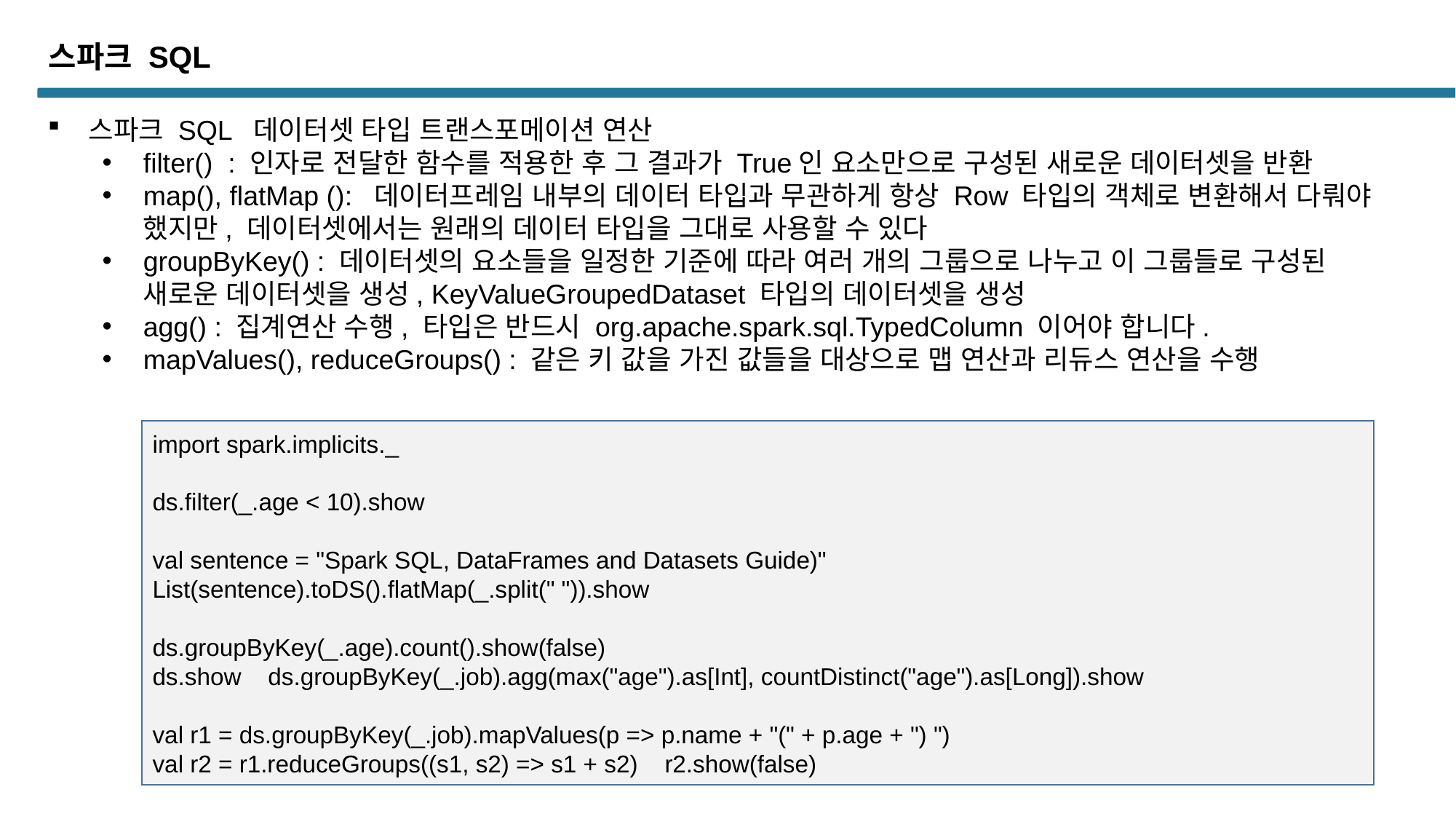

스파크 SQL
스파크 SQL  데이터셋 타입 트랜스포메이션 연산
filter()  : 인자로 전달한 함수를 적용한 후 그 결과가 True인 요소만으로 구성된 새로운 데이터셋을 반환
map(), flatMap ():  데이터프레임 내부의 데이터 타입과 무관하게 항상 Row 타입의 객체로 변환해서 다뤄야 했지만, 데이터셋에서는 원래의 데이터 타입을 그대로 사용할 수 있다
groupByKey() : 데이터셋의 요소들을 일정한 기준에 따라 여러 개의 그룹으로 나누고 이 그룹들로 구성된 새로운 데이터셋을 생성, KeyValueGroupedDataset 타입의 데이터셋을 생성
agg() : 집계연산 수행, 타입은 반드시 org.apache.spark.sql.TypedColumn 이어야 합니다.
mapValues(), reduceGroups() : 같은 키 값을 가진 값들을 대상으로 맵 연산과 리듀스 연산을 수행
import spark.implicits._

ds.filter(_.age < 10).show

val sentence = "Spark SQL, DataFrames and Datasets Guide)"
List(sentence).toDS().flatMap(_.split(" ")).show

ds.groupByKey(_.age).count().show(false)
ds.show    ds.groupByKey(_.job).agg(max("age").as[Int], countDistinct("age").as[Long]).show

val r1 = ds.groupByKey(_.job).mapValues(p => p.name + "(" + p.age + ") ")
val r2 = r1.reduceGroups((s1, s2) => s1 + s2)    r2.show(false)